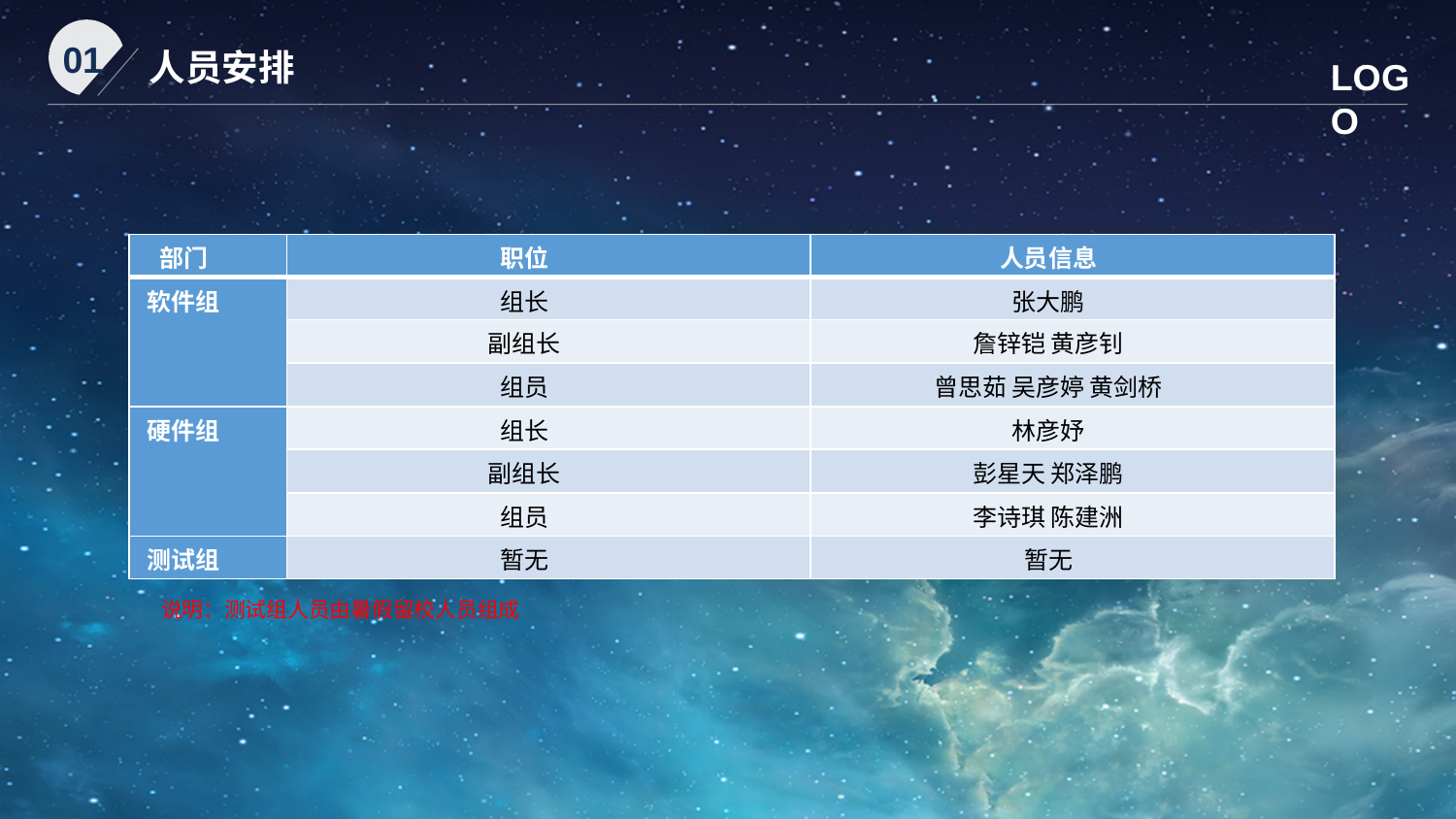

01
人员安排
LOGO
| 部门 | 职位 | 人员信息 |
| --- | --- | --- |
| 软件组 | 组长 | 张大鹏 |
|  | 副组长 | 詹锌铠 黄彦钊 |
|  | 组员 | 曾思茹 吴彦婷 黄剑桥 |
| 硬件组 | 组长 | 林彦妤 |
|  | 副组长 | 彭星天 郑泽鹏 |
|  | 组员 | 李诗琪 陈建洲 |
| 测试组 | 暂无 | 暂无 |
说明：测试组人员由暑假留校人员组成